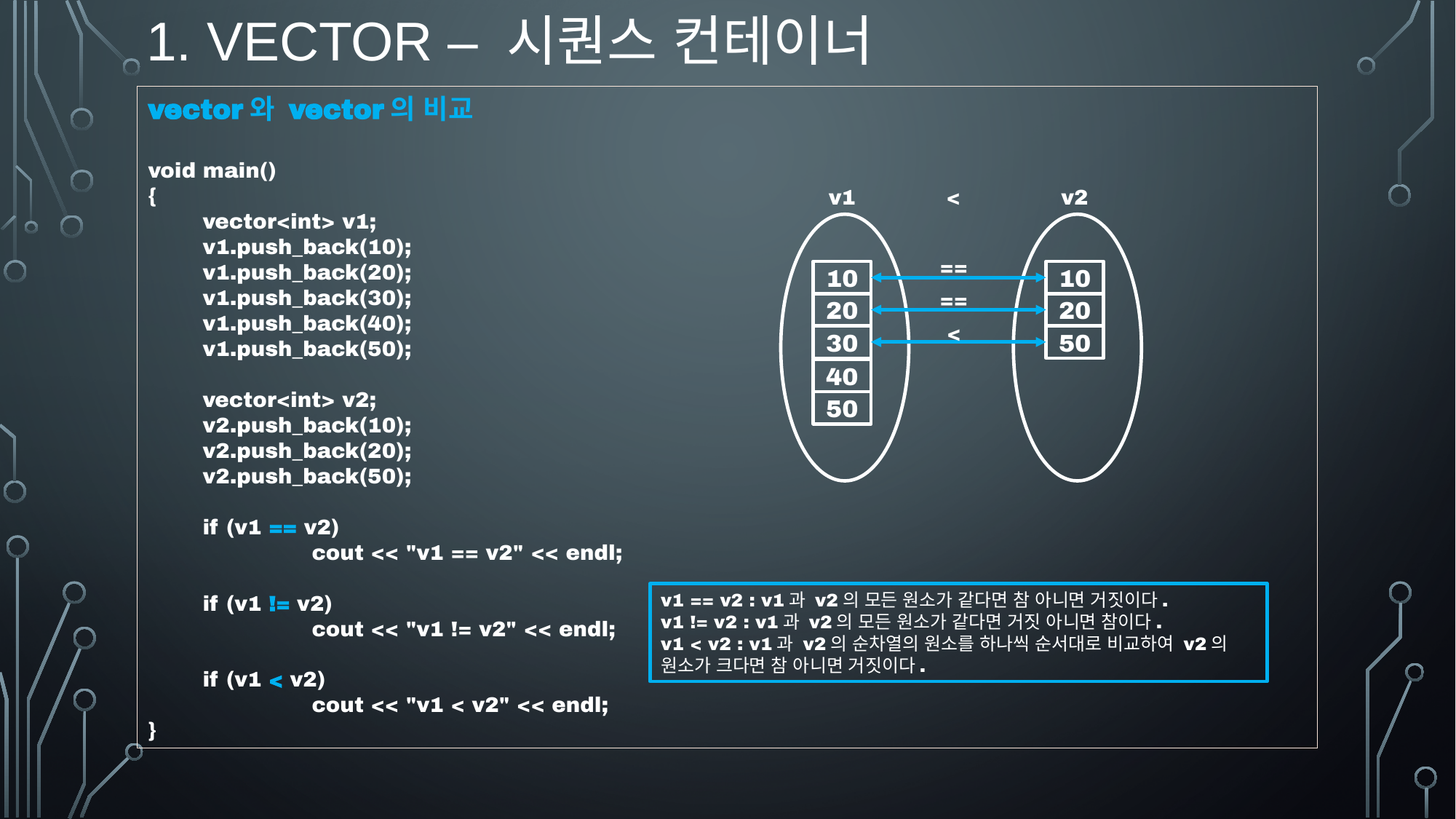

# 1. Vector – 시퀀스 컨테이너
vector와 vector의 비교

void main()
{
vector<int> v1;
v1.push_back(10);
v1.push_back(20);
v1.push_back(30);
v1.push_back(40);
v1.push_back(50);

vector<int> v2;
v2.push_back(10);
v2.push_back(20);
v2.push_back(50);

if (v1 == v2)
	cout << "v1 == v2" << endl;

if (v1 != v2)
	cout << "v1 != v2" << endl;

if (v1 < v2)
	cout << "v1 < v2" << endl;
}
<
v1
v2

==
10
10
==
20
20
<
30
50
40
50
v1 == v2 : v1과 v2의 모든 원소가 같다면 참 아니면 거짓이다.
v1 != v2 : v1과 v2의 모든 원소가 같다면 거짓 아니면 참이다.
v1 < v2 : v1과 v2의 순차열의 원소를 하나씩 순서대로 비교하여 v2의 원소가 크다면 참 아니면 거짓이다.